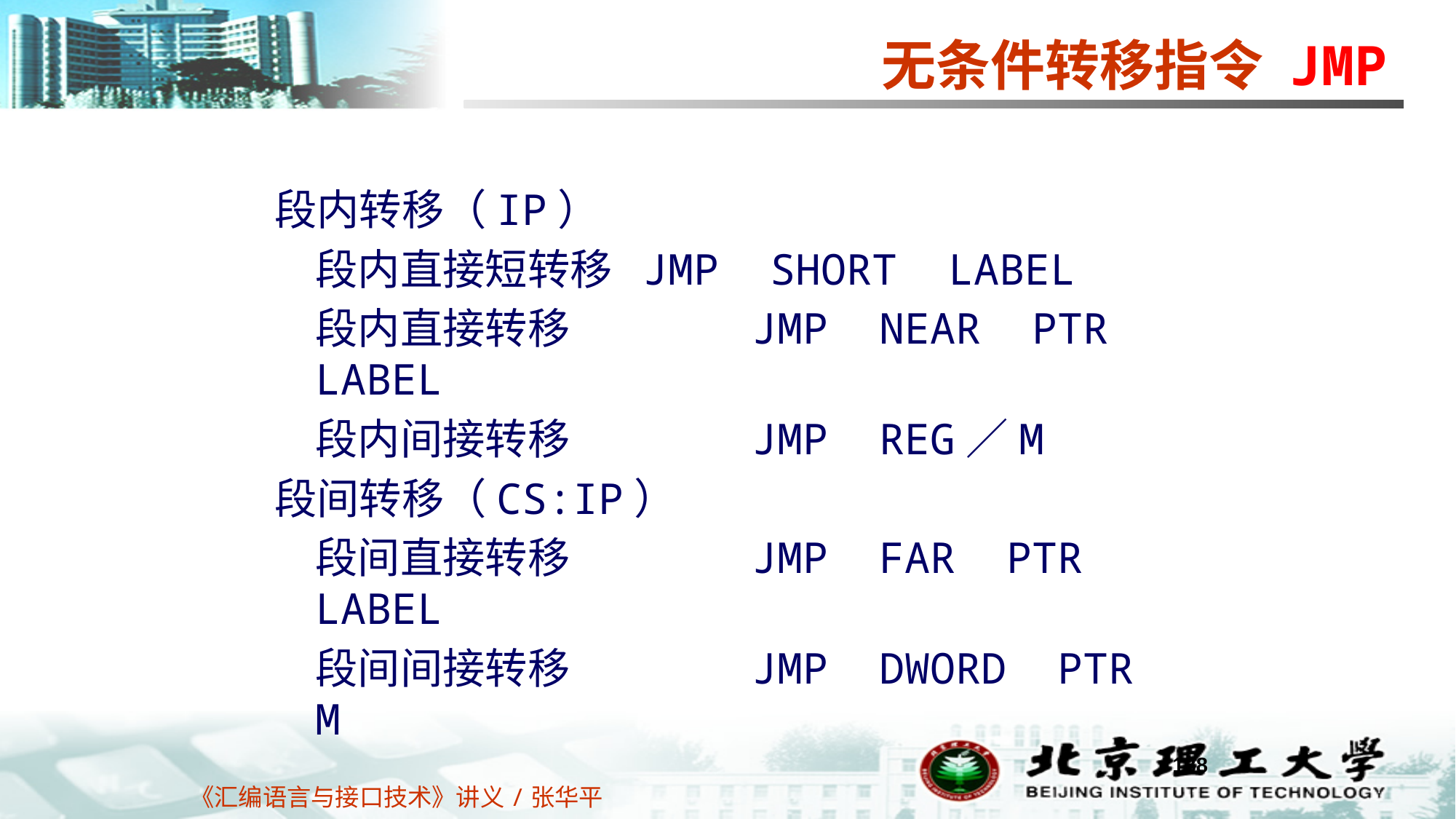

无条件转移指令 JMP
段内转移（IP）
	段内直接短转移	JMP  SHORT  LABEL
	段内直接转移		JMP  NEAR  PTR  LABEL
	段内间接转移		JMP  REG／M
段间转移（CS:IP）
	段间直接转移		JMP  FAR  PTR  LABEL
	段间间接转移		JMP  DWORD  PTR  M

138